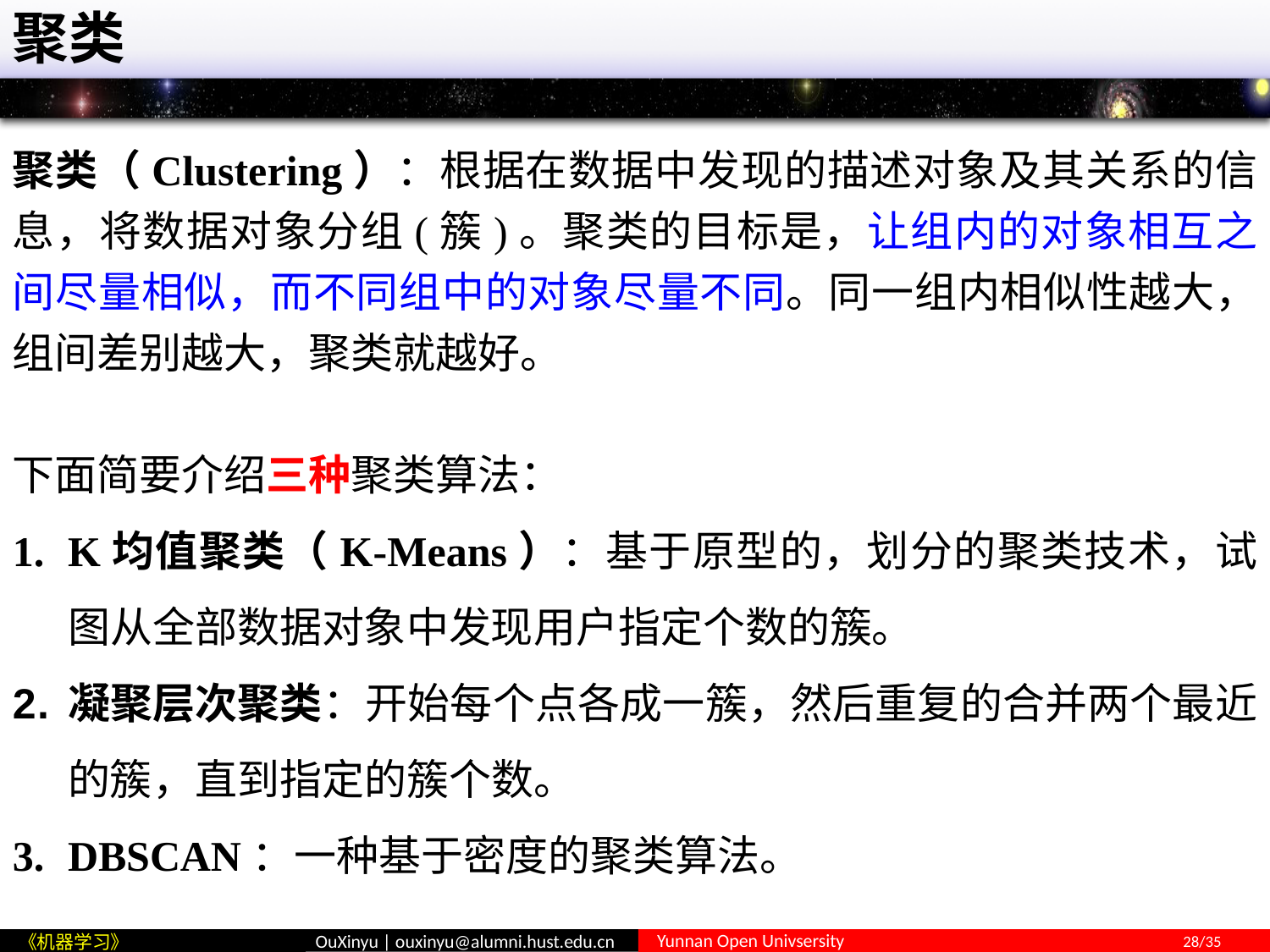

# 聚类
聚类（Clustering）：根据在数据中发现的描述对象及其关系的信息，将数据对象分组(簇)。聚类的目标是，让组内的对象相互之间尽量相似，而不同组中的对象尽量不同。同一组内相似性越大，组间差别越大，聚类就越好。

下面简要介绍三种聚类算法：
K均值聚类（K-Means）：基于原型的，划分的聚类技术，试图从全部数据对象中发现用户指定个数的簇。
凝聚层次聚类：开始每个点各成一簇，然后重复的合并两个最近的簇，直到指定的簇个数。
DBSCAN：一种基于密度的聚类算法。